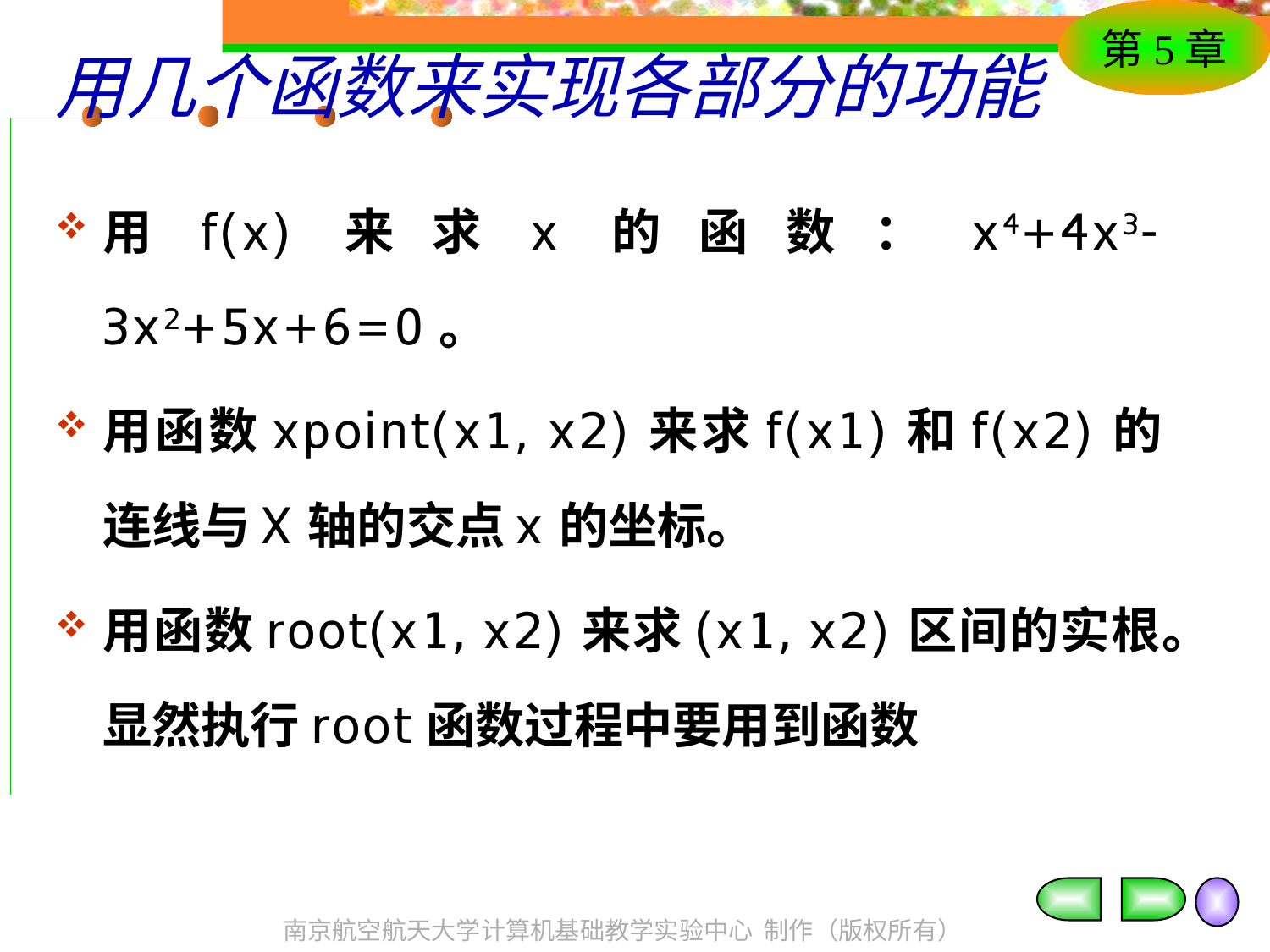

# 用几个函数来实现各部分的功能
用f(x)来求x的函数：x4+4x3-3x2+5x+6=0。
用函数xpoint(x1, x2)来求f(x1)和f(x2)的连线与X轴的交点x的坐标。
用函数root(x1, x2)来求(x1, x2)区间的实根。显然执行root函数过程中要用到函数